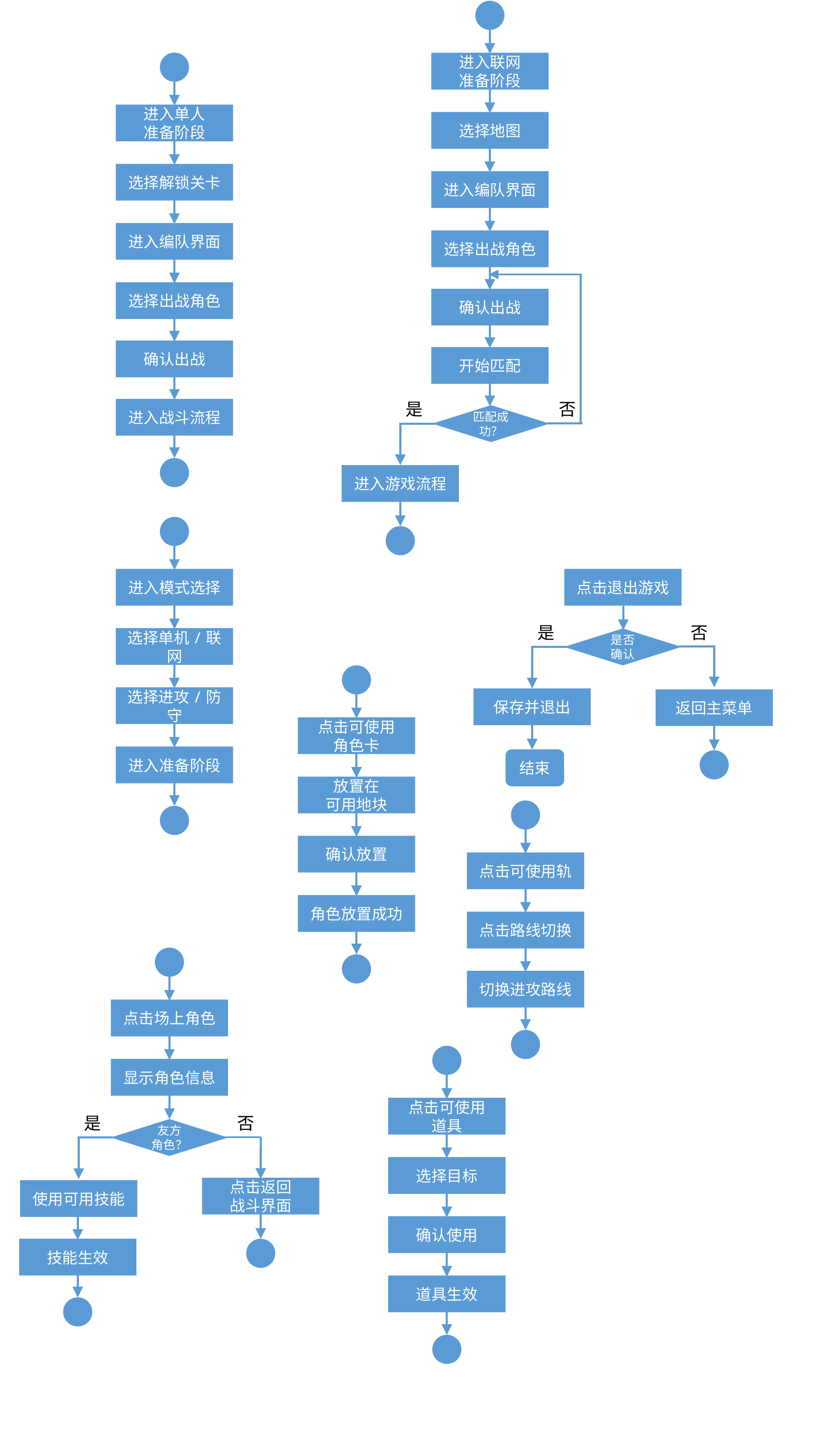

进入联网
准备阶段
进入单人
准备阶段
选择地图
选择解锁关卡
进入编队界面
进入编队界面
选择出战角色
选择出战角色
确认出战
确认出战
开始匹配
是
否
进入战斗流程
匹配成功？

进入游戏流程

进入模式选择
点击退出游戏
是
否
选择单机/联网
是否
确认

选择进攻/防守
保存并退出
返回主菜单
点击可使用
角色卡
进入准备阶段
结束

放置在
可用地块

确认放置
点击可使用轨
角色放置成功
点击路线切换

切换进攻路线
点击场上角色

显示角色信息
点击可使用
道具
是
否
友方
角色？
选择目标
点击返回
战斗界面
使用可用技能
确认使用
技能生效

道具生效